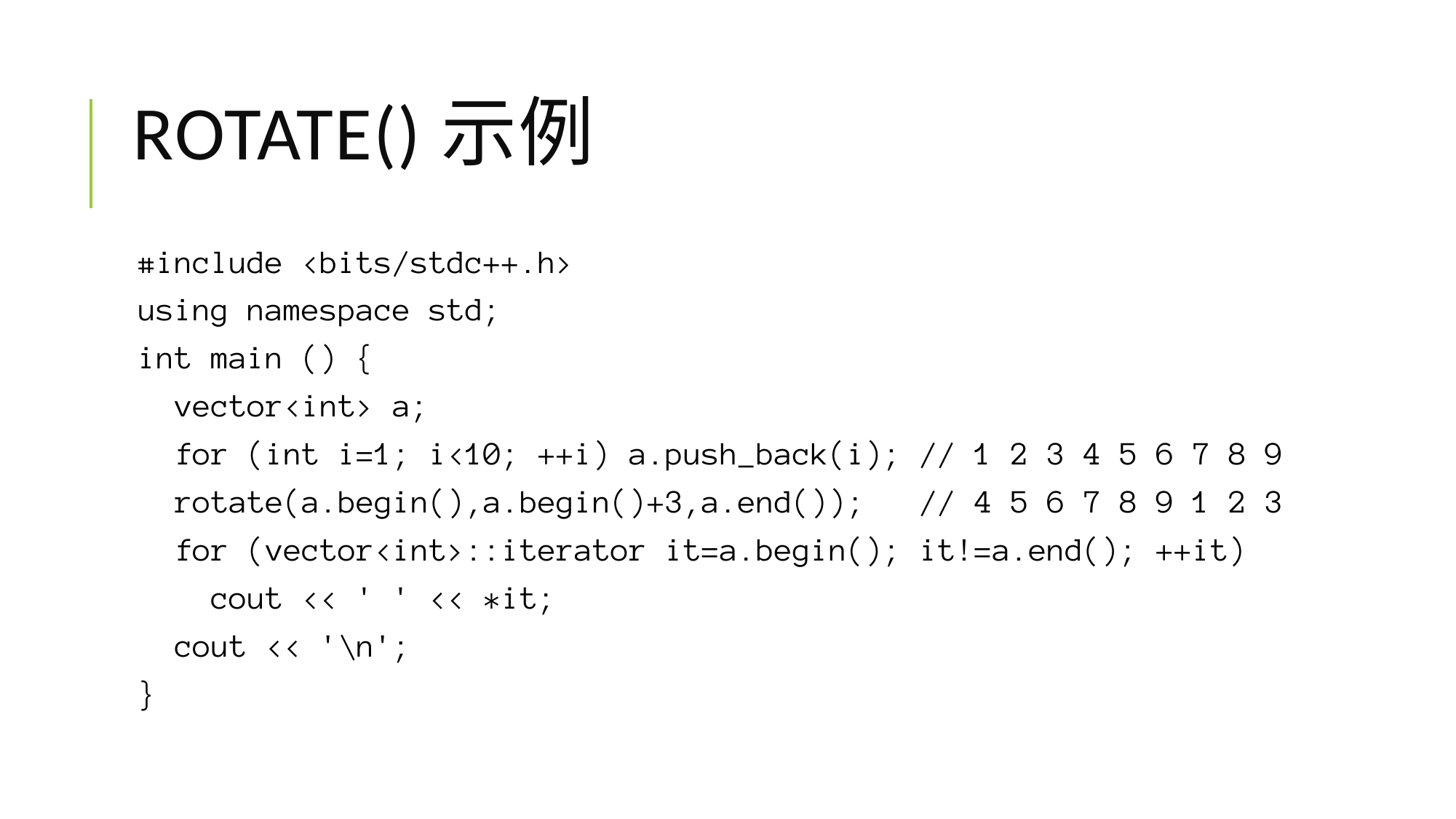

# rotate()示例
#include <bits/stdc++.h>
using namespace std;
int main () {
  vector<int> a;
  for (int i=1; i<10; ++i) a.push_back(i); // 1 2 3 4 5 6 7 8 9
  rotate(a.begin(),a.begin()+3,a.end());   // 4 5 6 7 8 9 1 2 3
  for (vector<int>::iterator it=a.begin(); it!=a.end(); ++it)
    cout << ' ' << *it;
  cout << '\n';
}